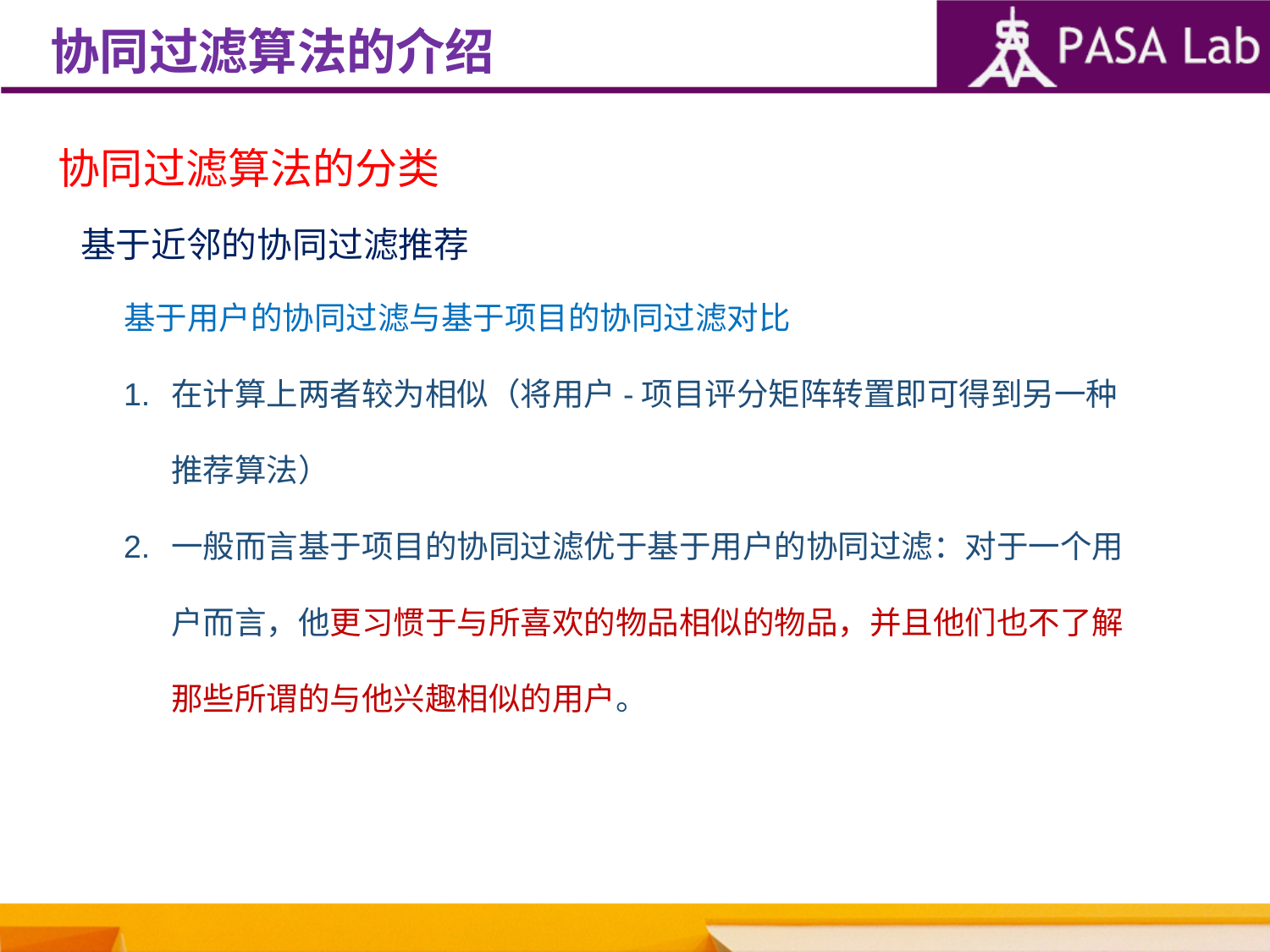

协同过滤算法的介绍
协同过滤算法的分类
基于近邻的协同过滤推荐
基于用户的协同过滤与基于项目的协同过滤对比
在计算上两者较为相似（将用户-项目评分矩阵转置即可得到另一种推荐算法）
一般而言基于项目的协同过滤优于基于用户的协同过滤：对于一个用户而言，他更习惯于与所喜欢的物品相似的物品，并且他们也不了解那些所谓的与他兴趣相似的用户。